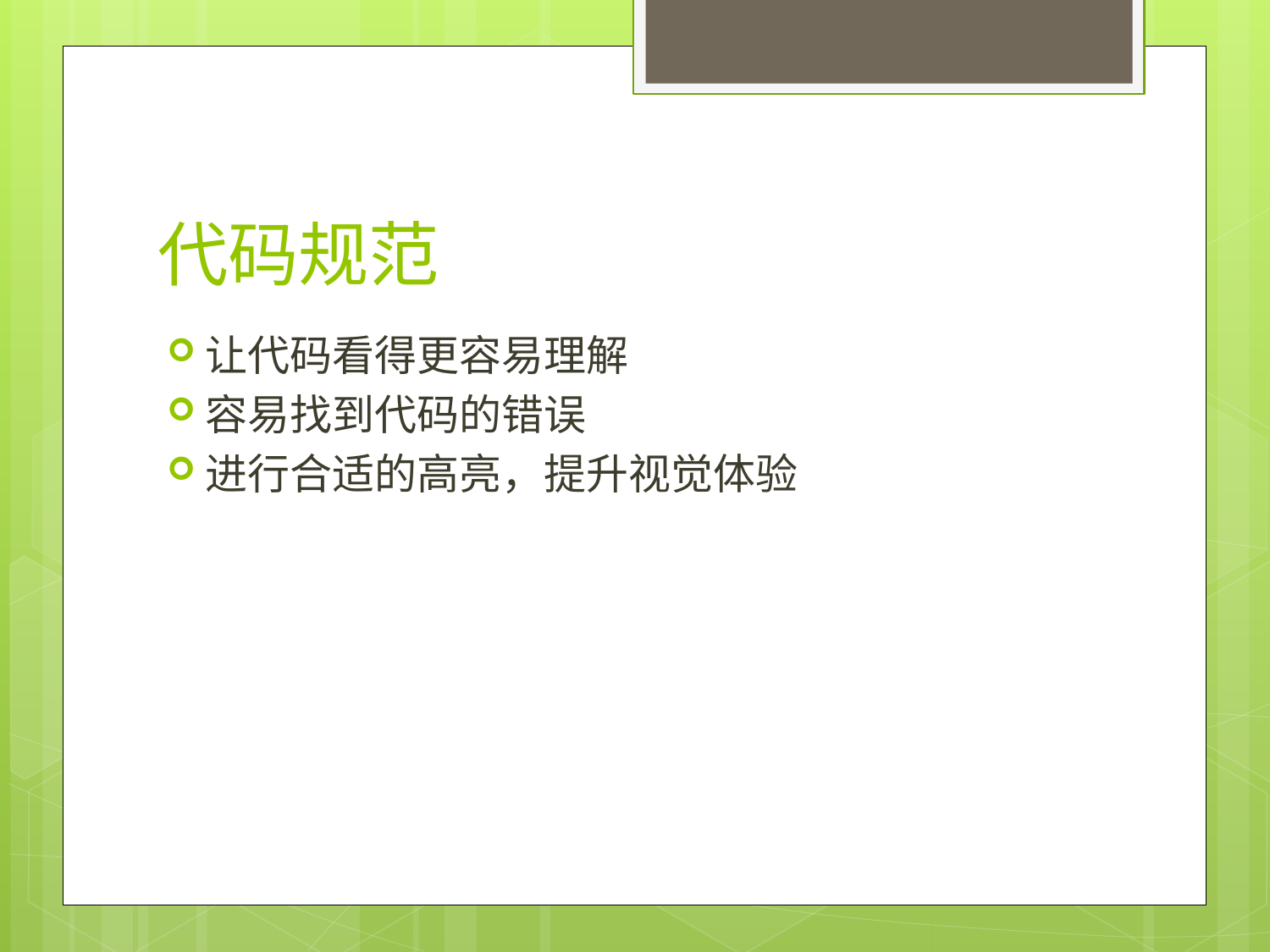

# 代码规范
让代码看得更容易理解
容易找到代码的错误
进行合适的高亮，提升视觉体验